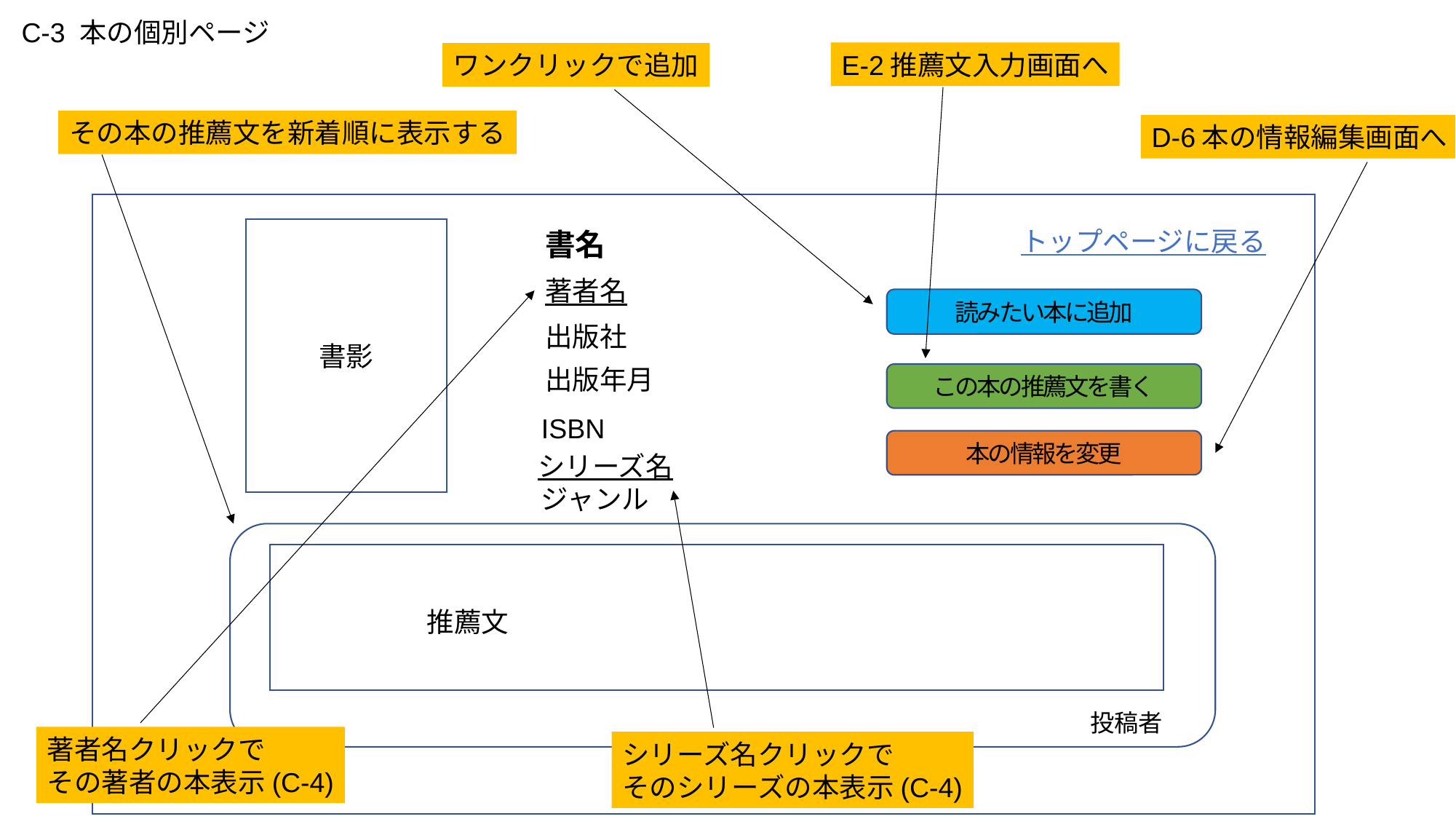

C-3 本の個別ページ
E-2推薦文入力画面へ
ワンクリックで追加
その本の推薦文を新着順に表示する
D-6本の情報編集画面へ

書影
トップページに戻る
書名
著者名
読みたい本に追加
出版社
出版年月
この本の推薦文を書く
ISBN
本の情報を変更
シリーズ名
ジャンル

推薦文
投稿者
著者名クリックで
その著者の本表示(C-4)
シリーズ名クリックで
そのシリーズの本表示(C-4)